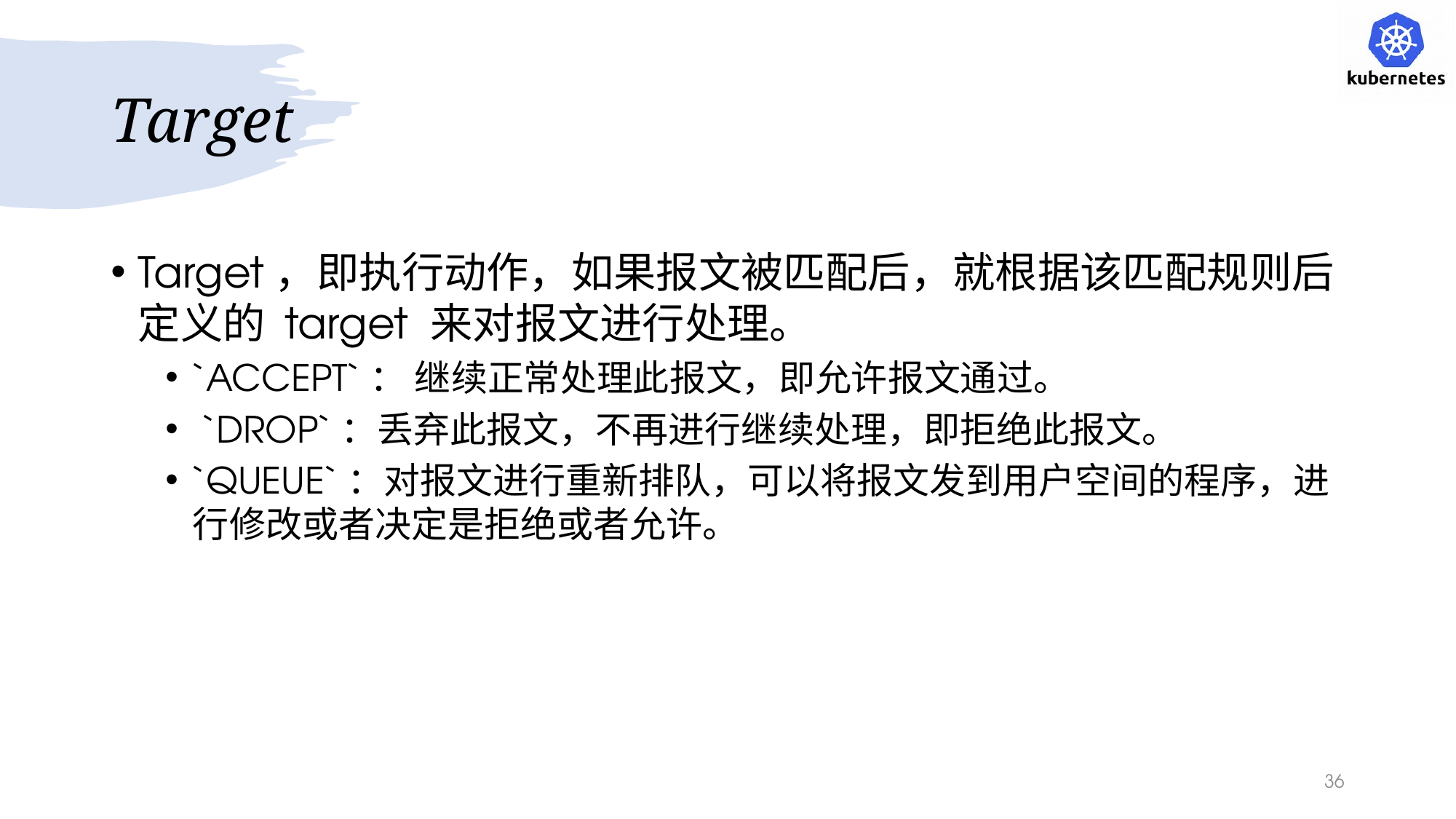

# Target
Target，即执行动作，如果报文被匹配后，就根据该匹配规则后定义的 target 来对报文进行处理。
`ACCEPT`： 继续正常处理此报文，即允许报文通过。
 `DROP`：丢弃此报文，不再进行继续处理，即拒绝此报文。
`QUEUE`：对报文进行重新排队，可以将报文发到用户空间的程序，进行修改或者决定是拒绝或者允许。

36